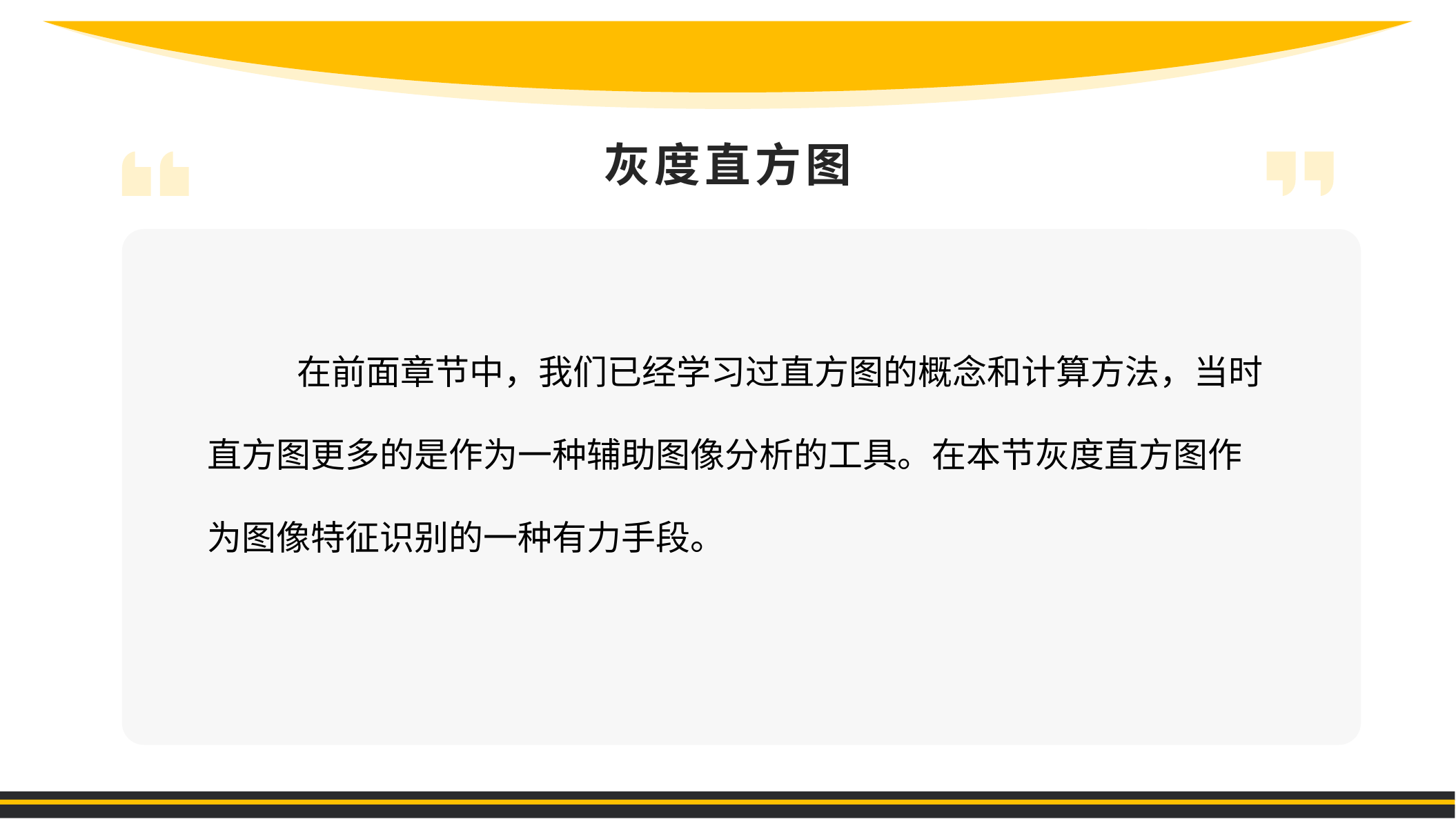

灰度直方图

         在前面章节中，我们已经学习过直方图的概念和计算方法，当时直方图更多的是作为一种辅助图像分析的工具。在本节灰度直方图作为图像特征识别的一种有力手段。